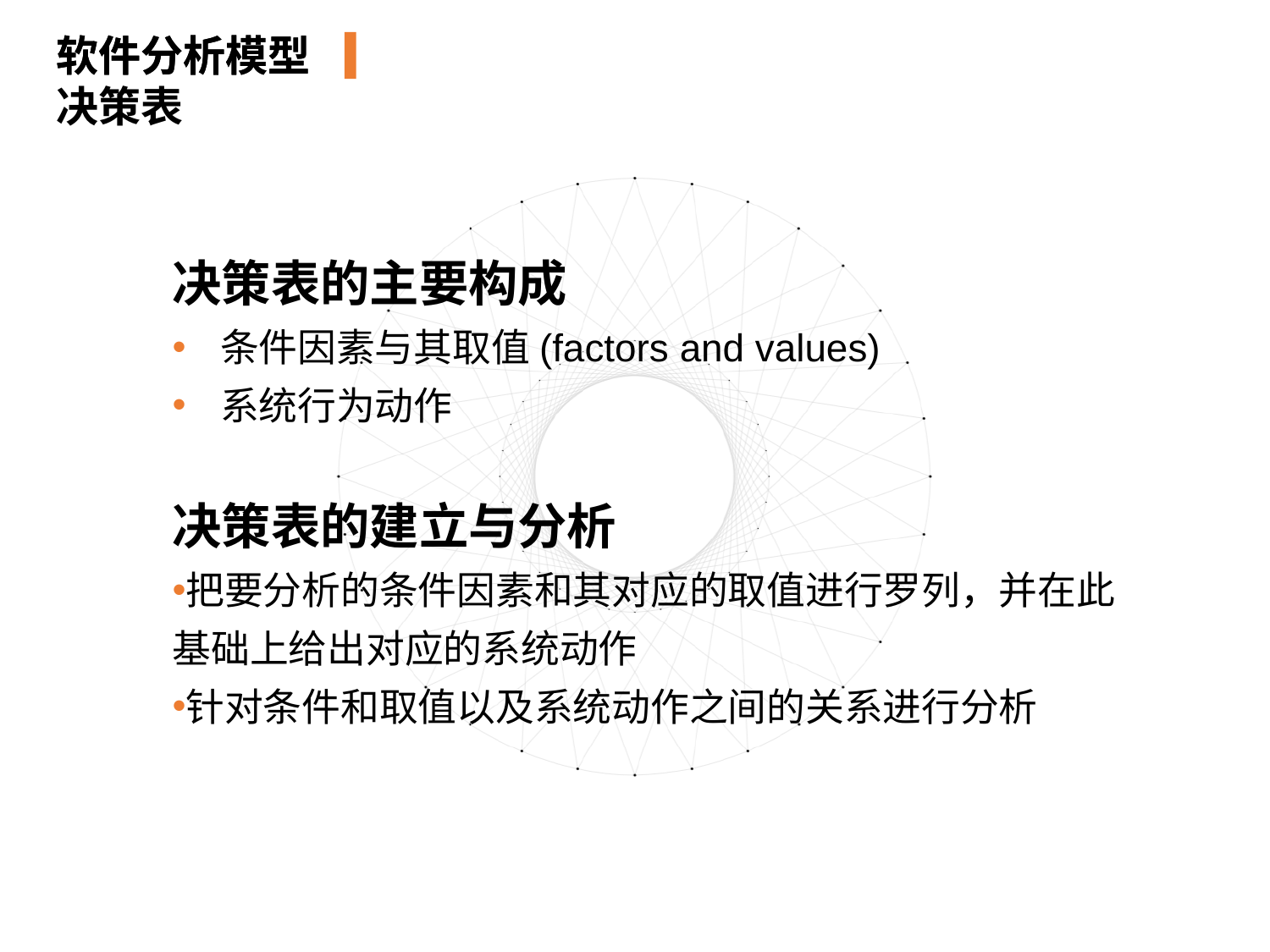

软件分析模型
软件分析模型决策表

决策表的主要构成
条件因素与其取值(factors and values)
系统行为动作

决策表的建立与分析
把要分析的条件因素和其对应的取值进行罗列，并在此基础上给出对应的系统动作
针对条件和取值以及系统动作之间的关系进行分析